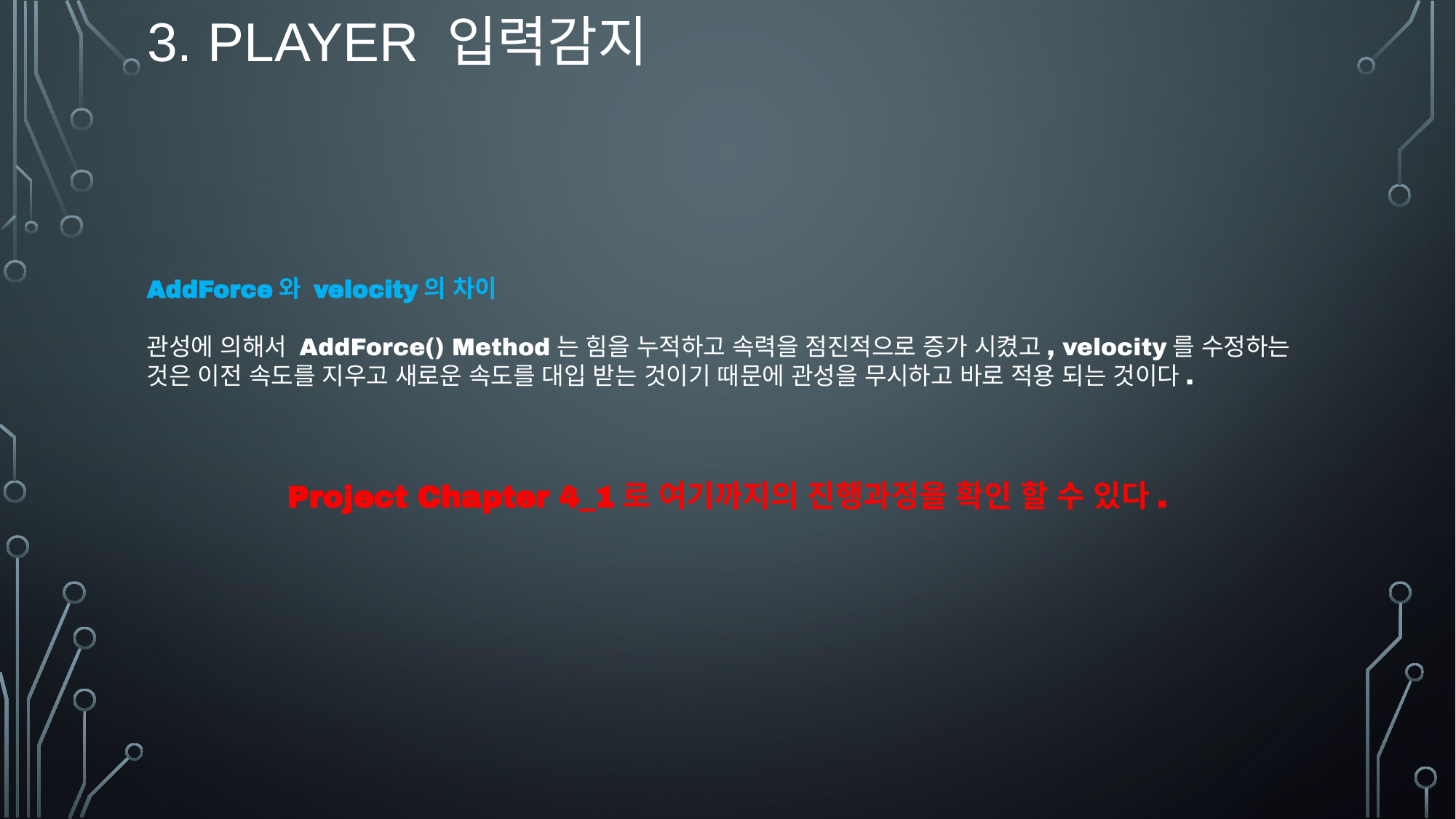

# 3. Player 입력감지
AddForce와 velocity의 차이

관성에 의해서 AddForce() Method는 힘을 누적하고 속력을 점진적으로 증가 시켰고, velocity를 수정하는 것은 이전 속도를 지우고 새로운 속도를 대입 받는 것이기 때문에 관성을 무시하고 바로 적용 되는 것이다.

Project Chapter 4_1로 여기까지의 진행과정을 확인 할 수 있다.